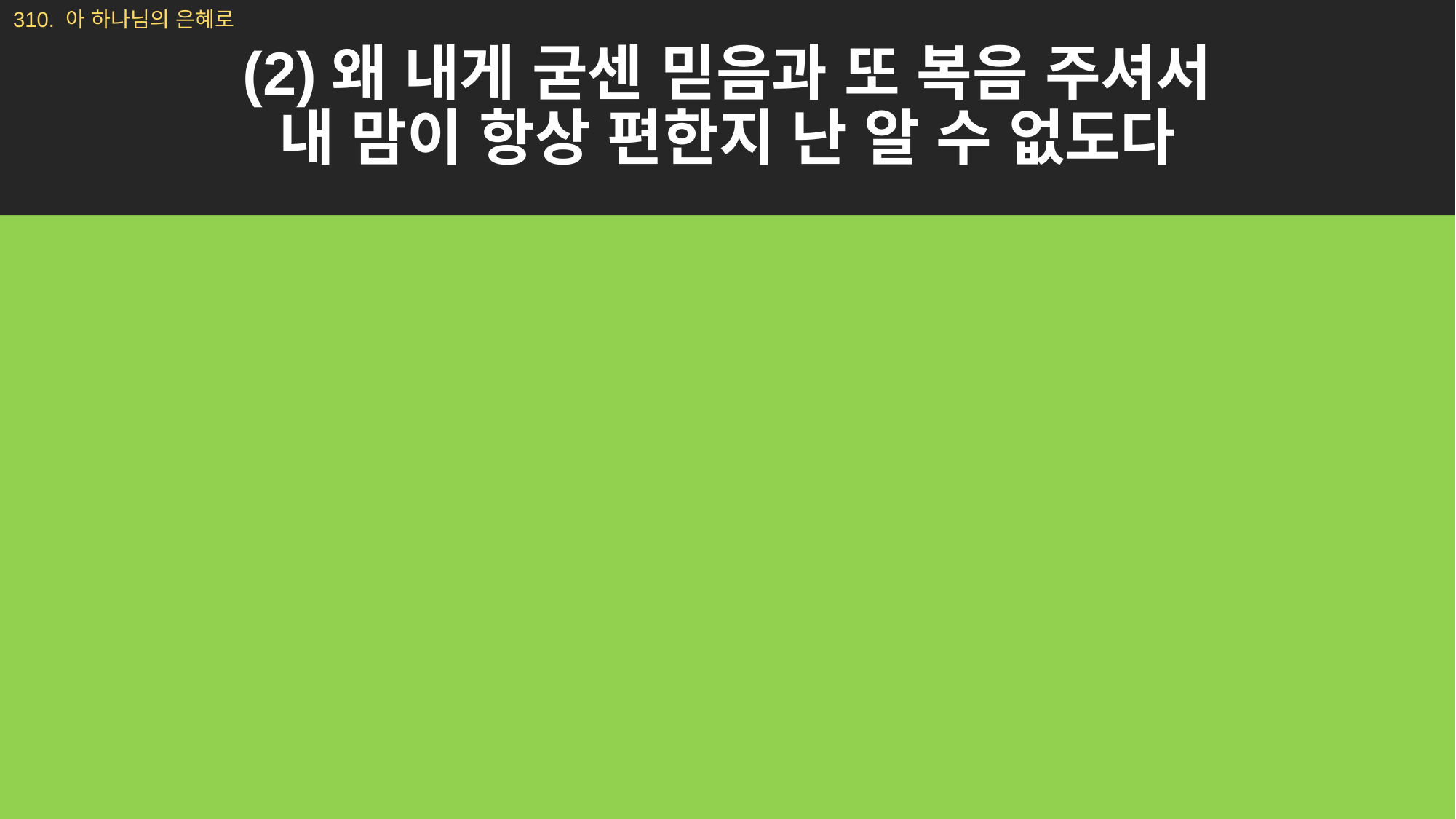

# (2)왜 내게 굳센 믿음과 또 복음 주셔서 내 맘이 항상 편한지 난 알 수 없도다
310. 아 하나님의 은혜로